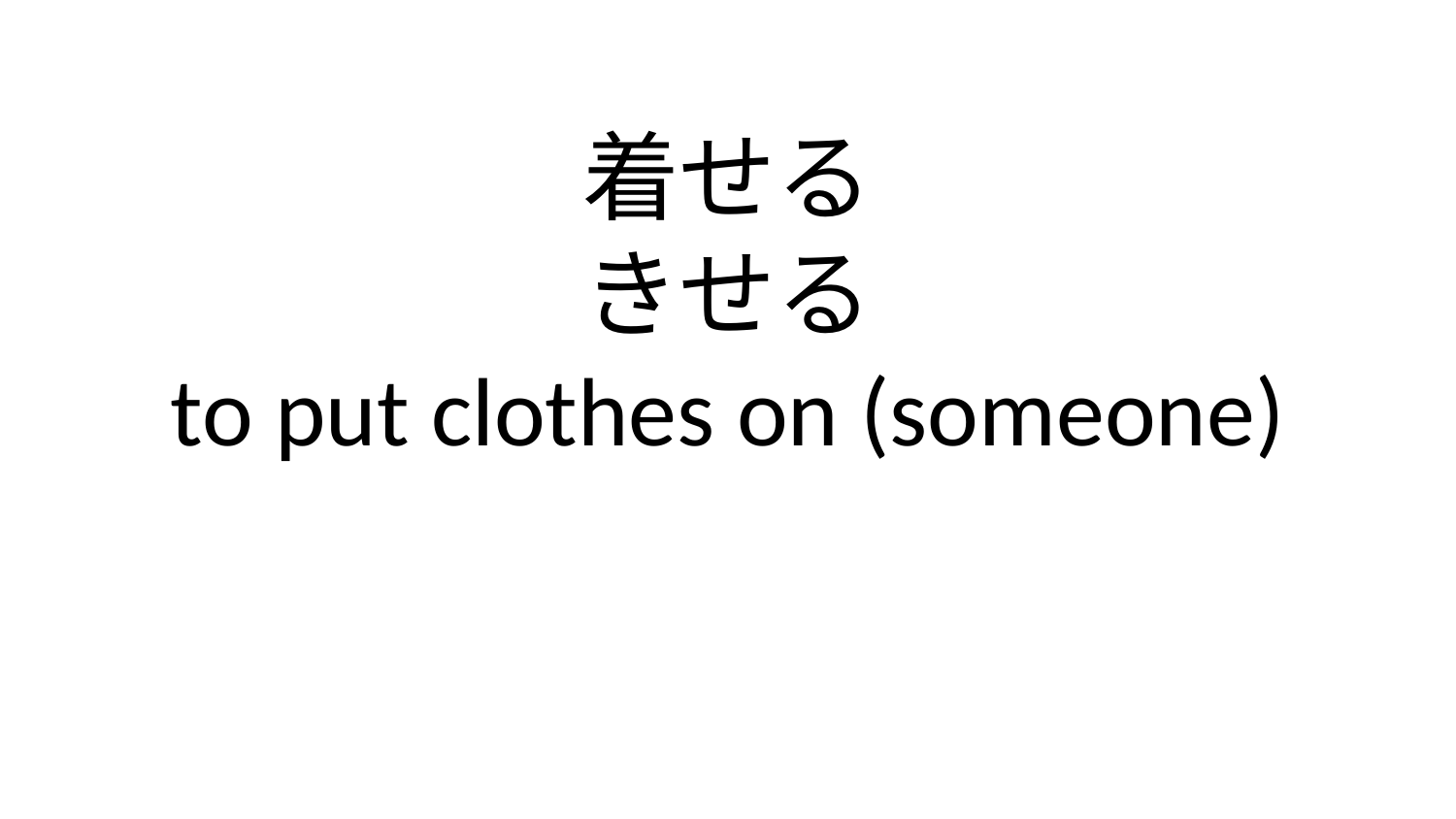

着せる
きせる
to put clothes on (someone)